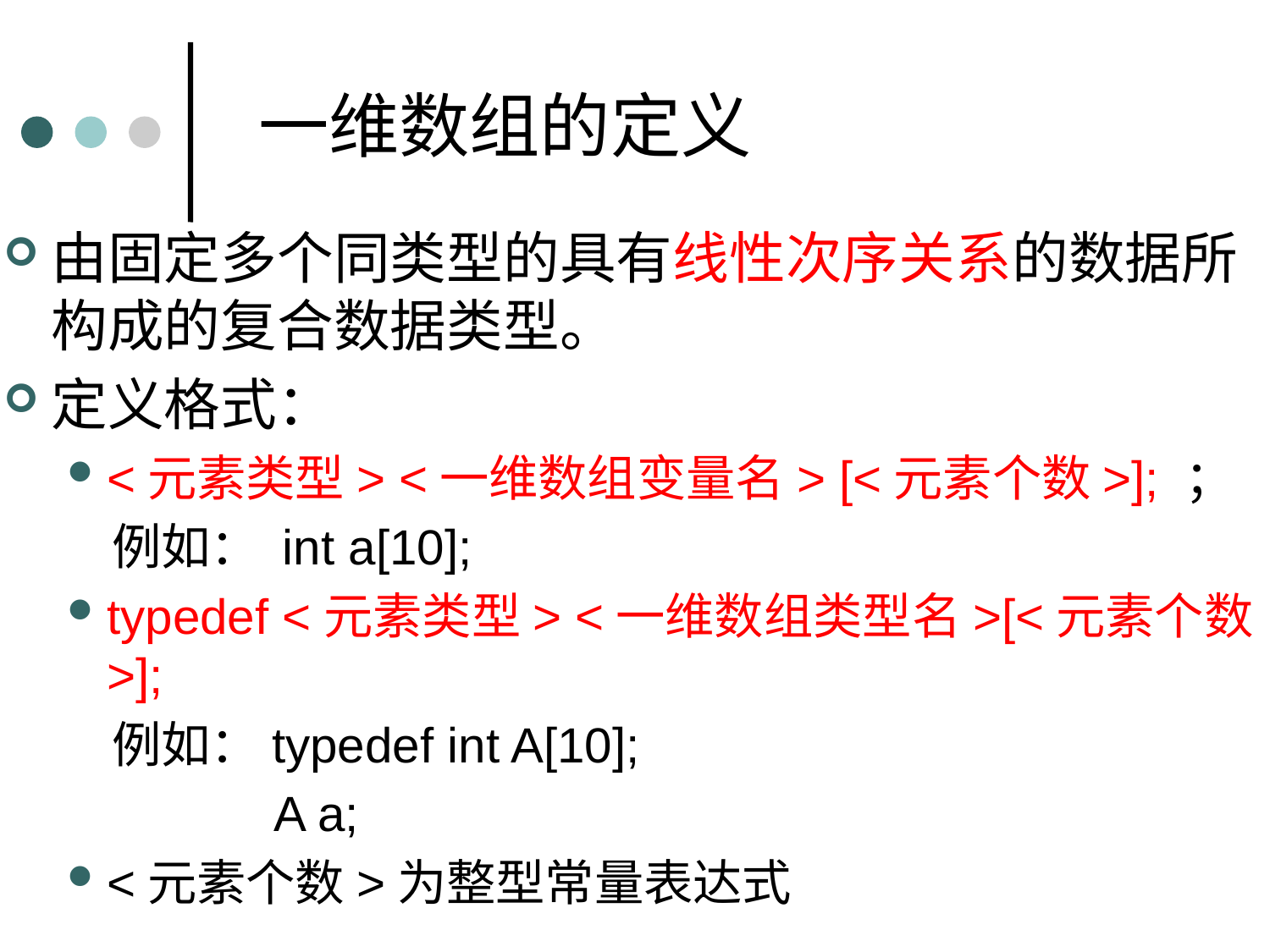

一维数组的定义
由固定多个同类型的具有线性次序关系的数据所构成的复合数据类型。
定义格式：
<元素类型> <一维数组变量名> [<元素个数>]; ；
   例如： int a[10];
typedef <元素类型> <一维数组类型名>[<元素个数>];
   例如：typedef int A[10];
               A a;
<元素个数>为整型常量表达式